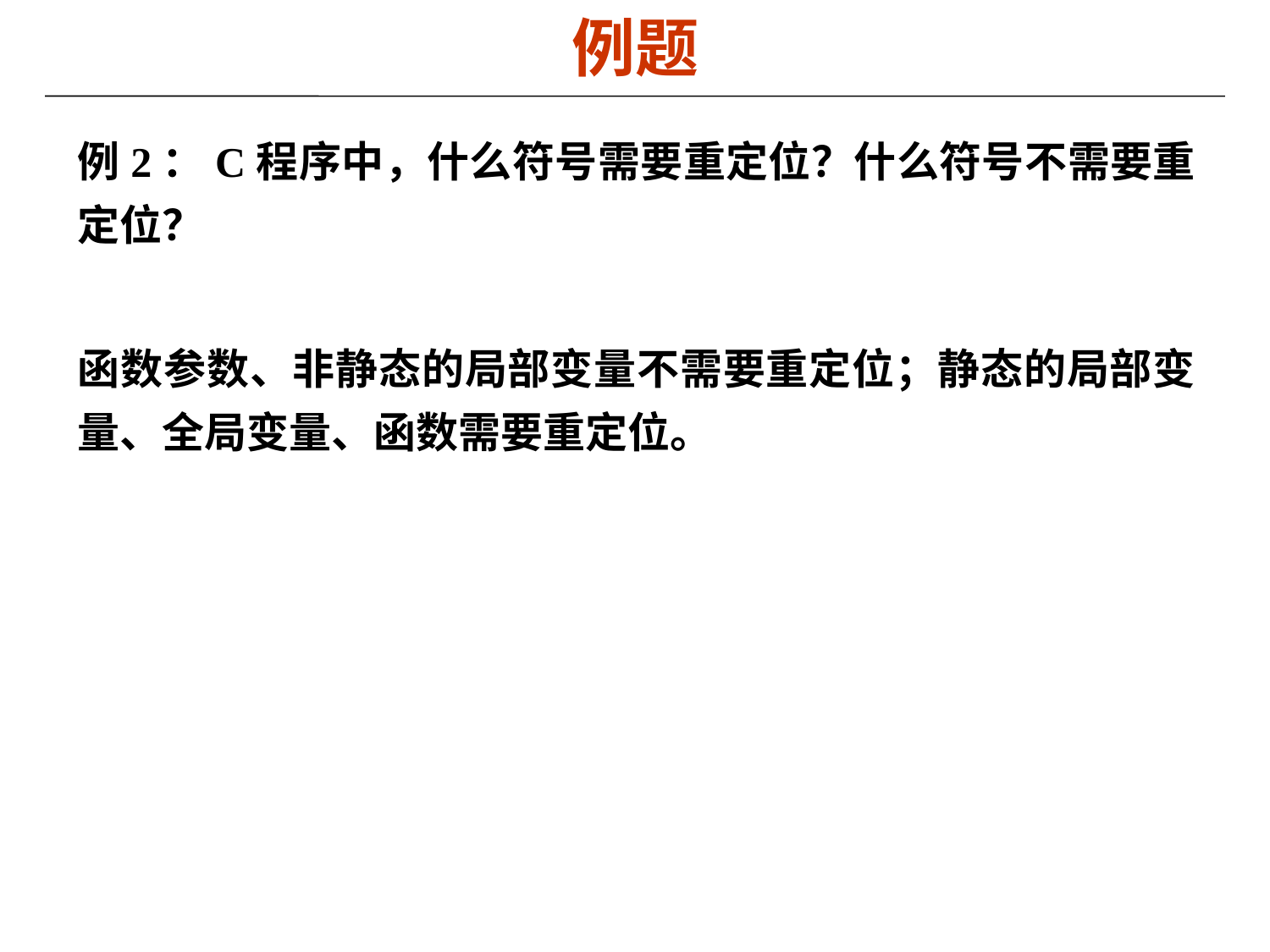

# 例题
例2：C程序中，什么符号需要重定位？什么符号不需要重定位？

函数参数、非静态的局部变量不需要重定位；静态的局部变量、全局变量、函数需要重定位。